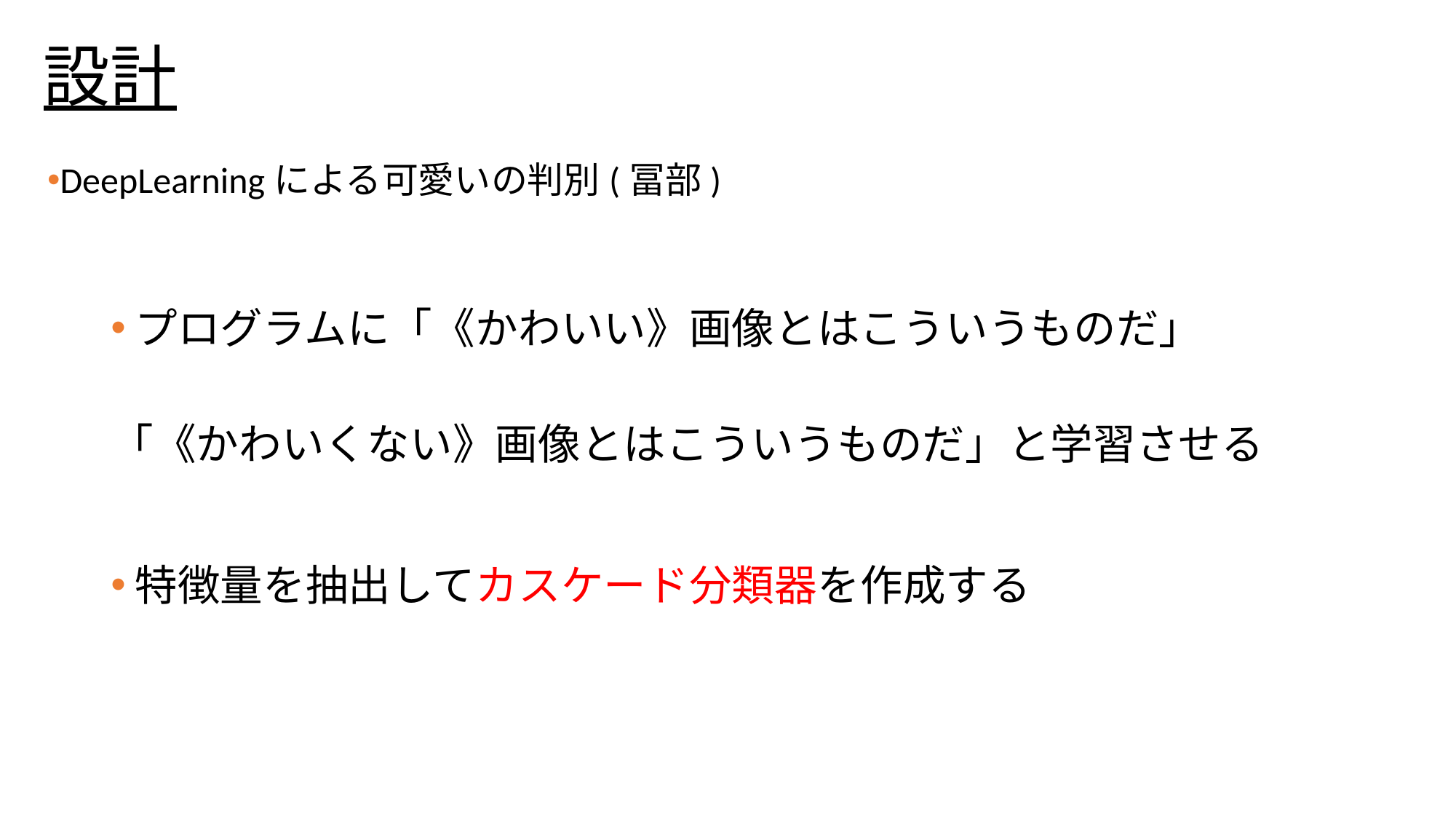

# 設計
DeepLearningによる可愛いの判別(冨部)
プログラムに「《かわいい》画像とはこういうものだ」
「《かわいくない》画像とはこういうものだ」と学習させる
特徴量を抽出してカスケード分類器を作成する